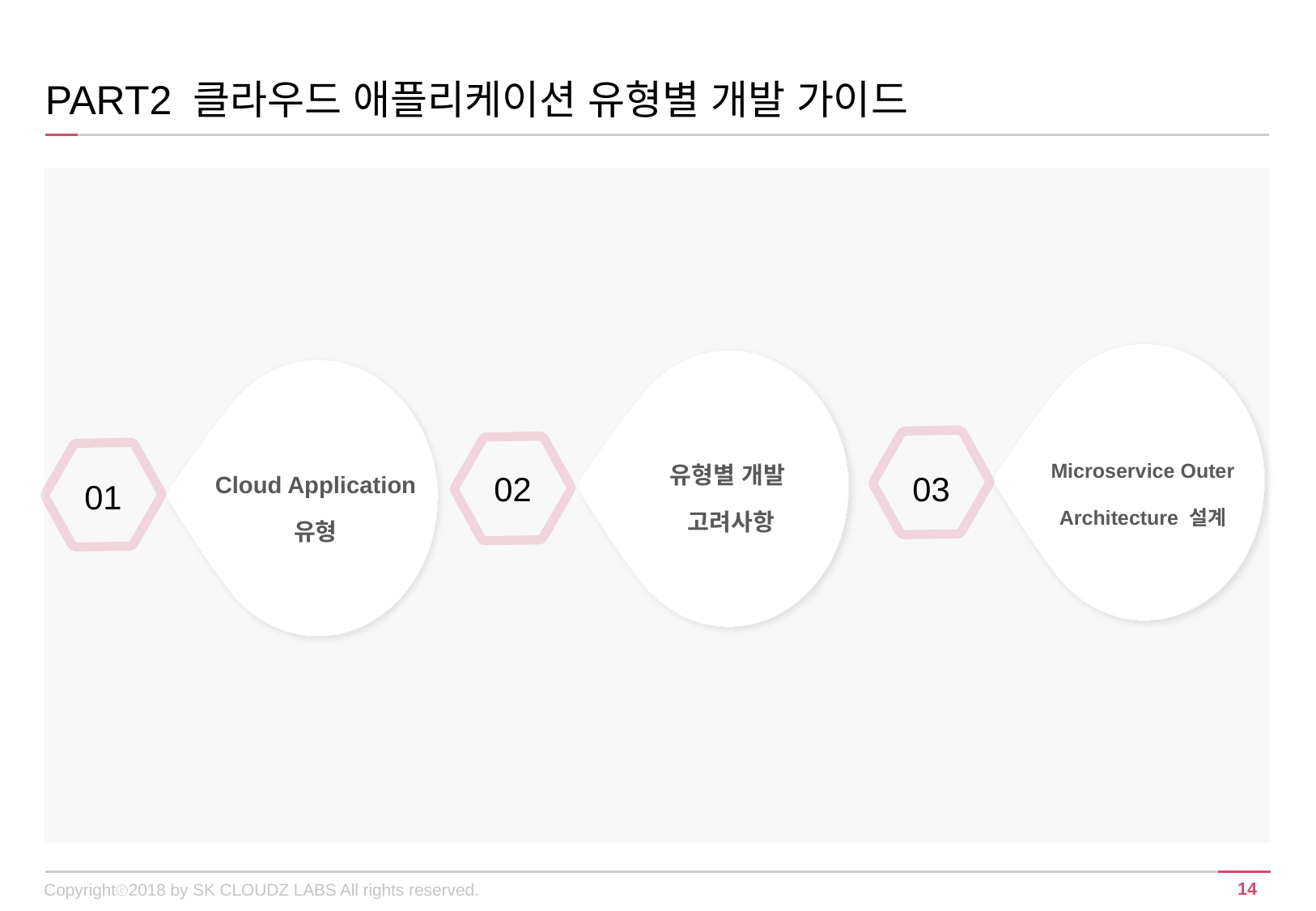

PART2 클라우드 애플리케이션 유형별 개발 가이드

Microservice Outer Architecture 설계

유형별 개발
고려사항
Cloud Application 유형
02
03
01
Copyrightⓒ2018 by SK CLOUDZ LABS All rights reserved.